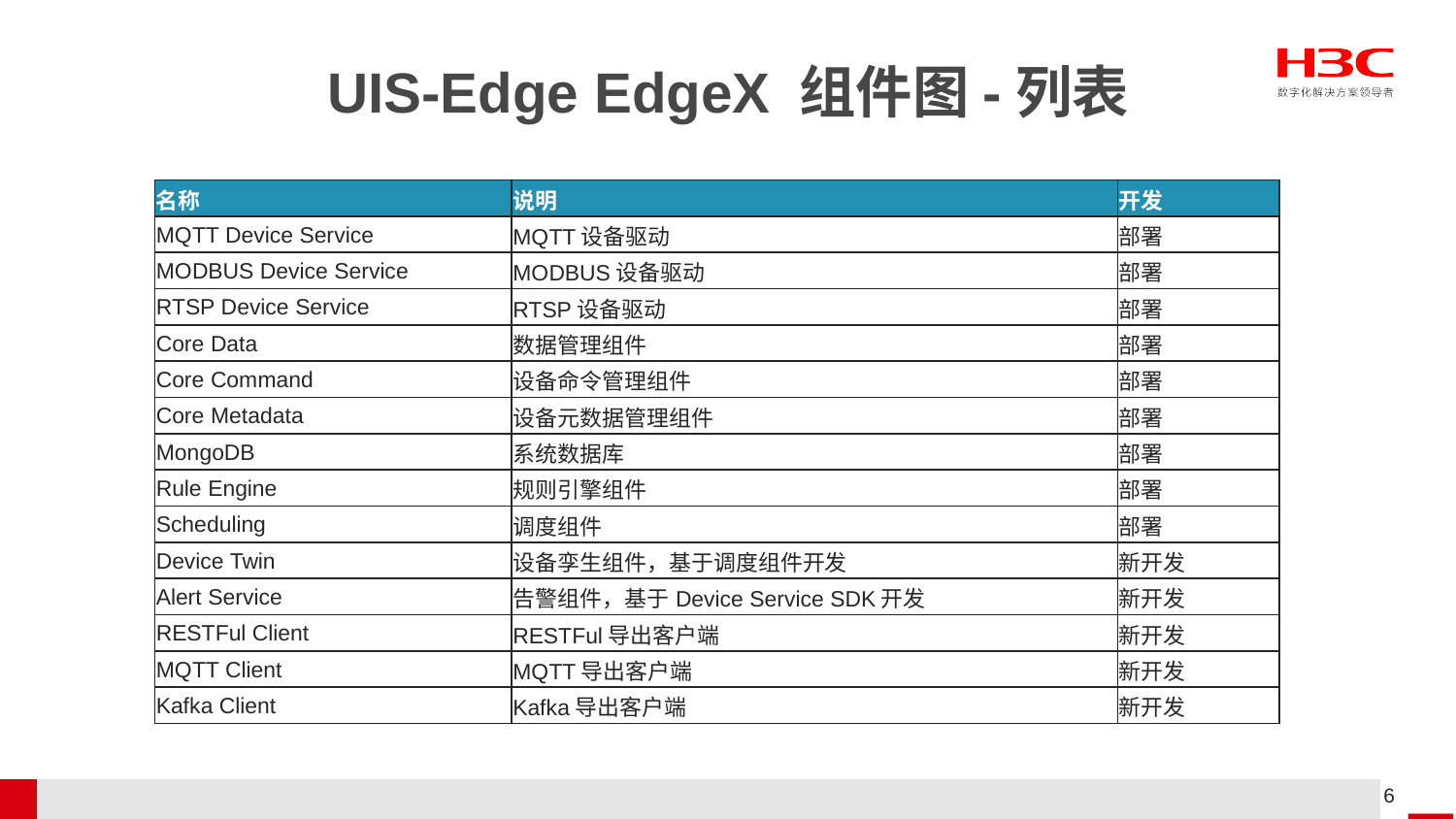

# UIS-Edge EdgeX 组件图-列表
| 名称 | 说明 | 开发 |
| --- | --- | --- |
| MQTT Device Service | MQTT设备驱动 | 部署 |
| MODBUS Device Service | MODBUS设备驱动 | 部署 |
| RTSP Device Service | RTSP设备驱动 | 部署 |
| Core Data | 数据管理组件 | 部署 |
| Core Command | 设备命令管理组件 | 部署 |
| Core Metadata | 设备元数据管理组件 | 部署 |
| MongoDB | 系统数据库 | 部署 |
| Rule Engine | 规则引擎组件 | 部署 |
| Scheduling | 调度组件 | 部署 |
| Device Twin | 设备孪生组件，基于调度组件开发 | 新开发 |
| Alert Service | 告警组件，基于Device Service SDK开发 | 新开发 |
| RESTFul Client | RESTFul导出客户端 | 新开发 |
| MQTT Client | MQTT导出客户端 | 新开发 |
| Kafka Client | Kafka导出客户端 | 新开发 |